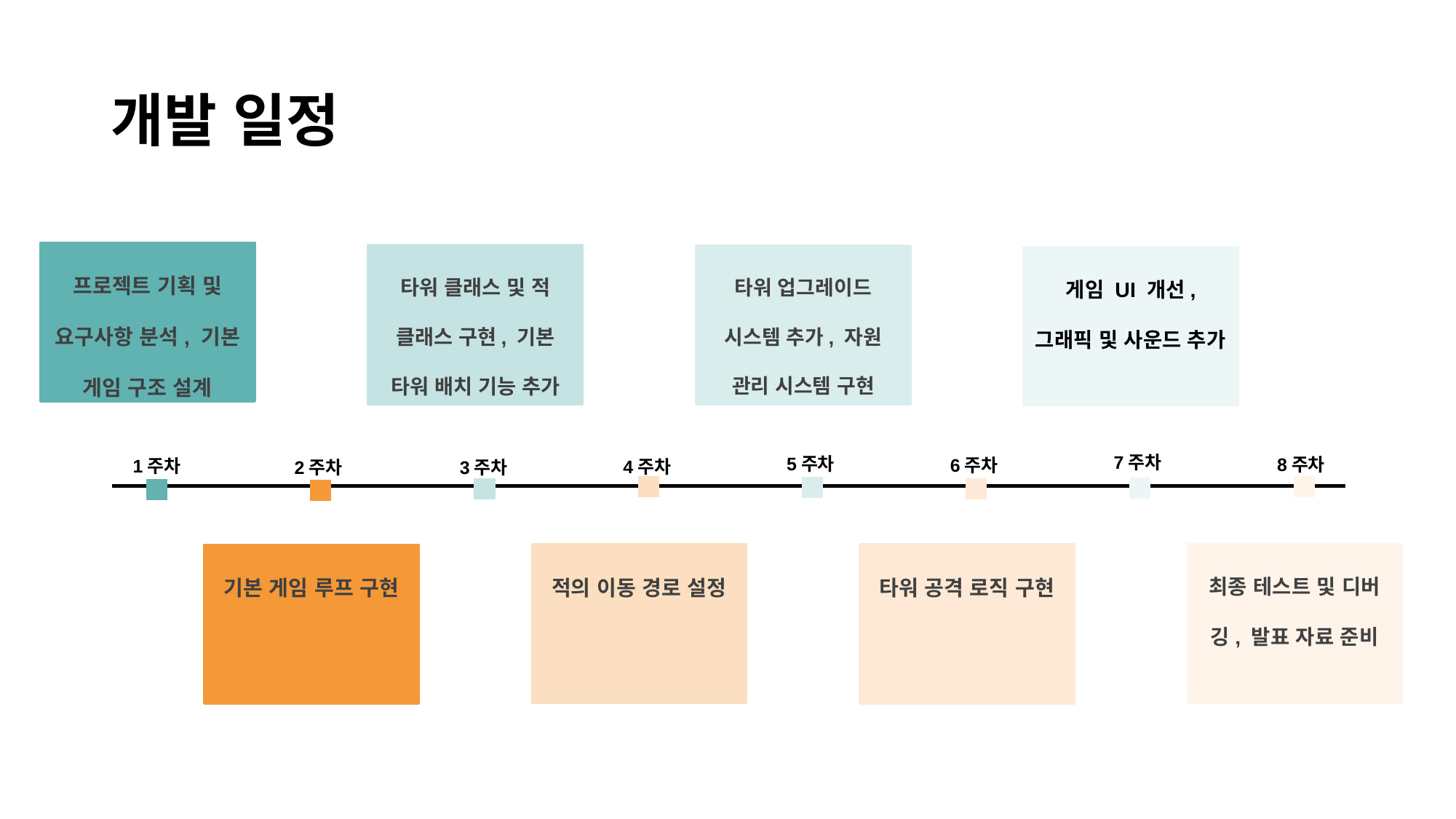

# 개발 일정
프로젝트 기획 및 요구사항 분석, 기본 게임 구조 설계
타워 클래스 및 적 클래스 구현, 기본 타워 배치 기능 추가
타워 업그레이드 시스템 추가, 자원 관리 시스템 구현
게임 UI 개선, 그래픽 및 사운드 추가
7주차
5주차
8주차
6주차
1주차
4주차
2주차
3주차

최종 테스트 및 디버깅, 발표 자료 준비
적의 이동 경로 설정
타워 공격 로직 구현
기본 게임 루프 구현